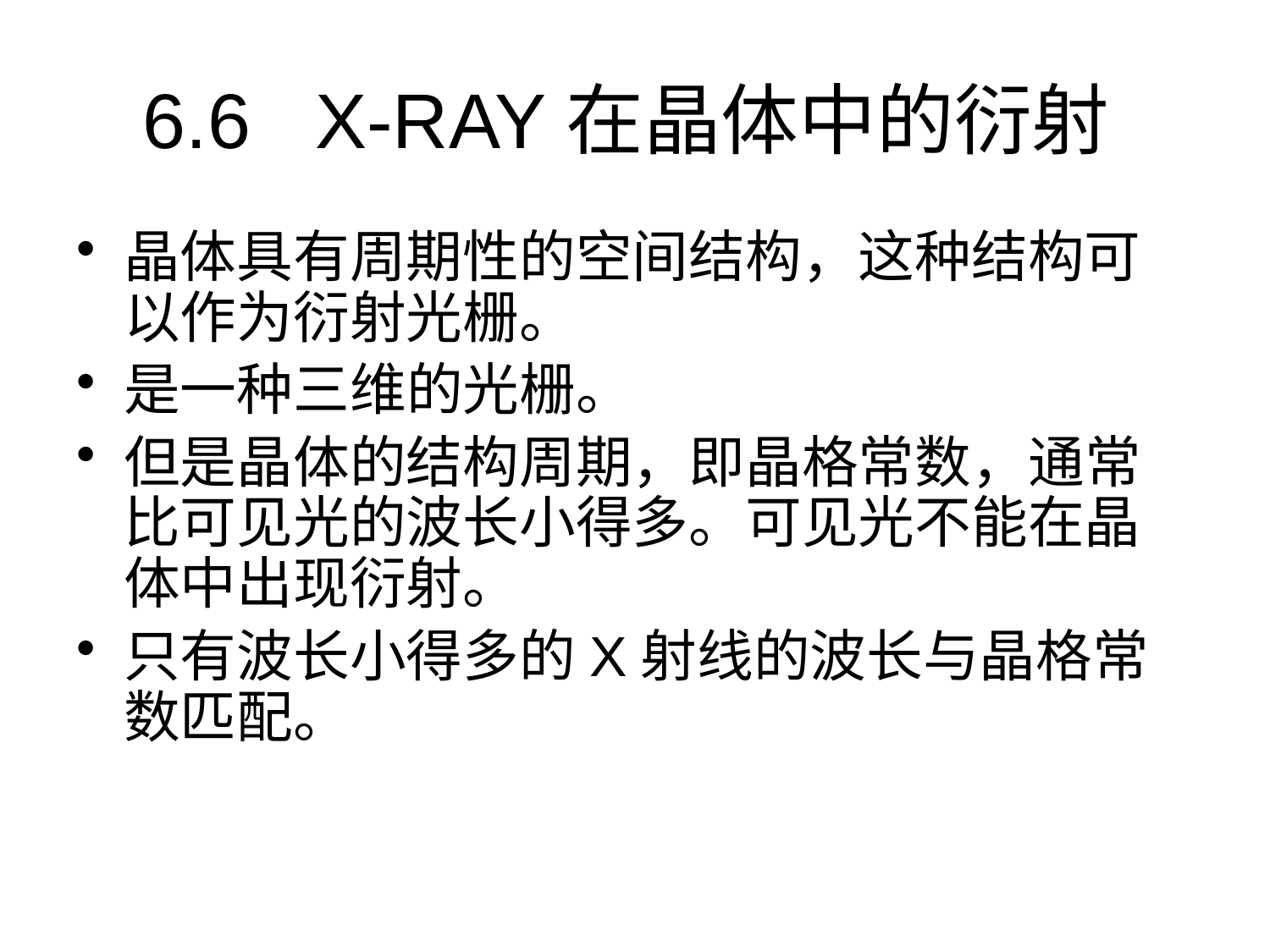

# 6.6   X-RAY在晶体中的衍射
晶体具有周期性的空间结构，这种结构可以作为衍射光栅。
是一种三维的光栅。
但是晶体的结构周期，即晶格常数，通常比可见光的波长小得多。可见光不能在晶体中出现衍射。
只有波长小得多的X射线的波长与晶格常数匹配。